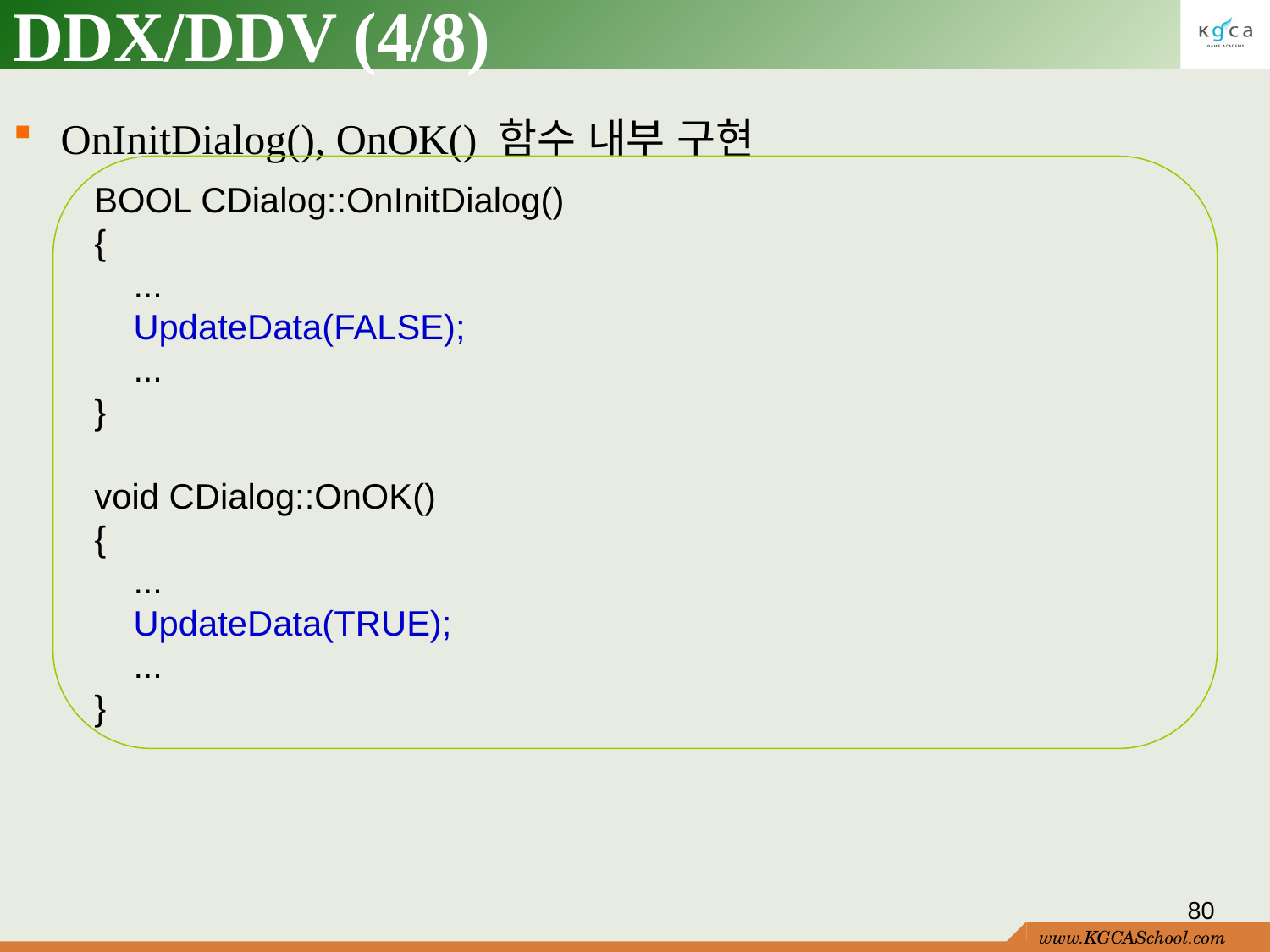

# DDX/DDV (4/8)
OnInitDialog(), OnOK() 함수 내부 구현

BOOL CDialog::OnInitDialog()
{
    ...
    UpdateData(FALSE);
    ...
}

void CDialog::OnOK()
{
    ...
    UpdateData(TRUE);
    ...
}
80